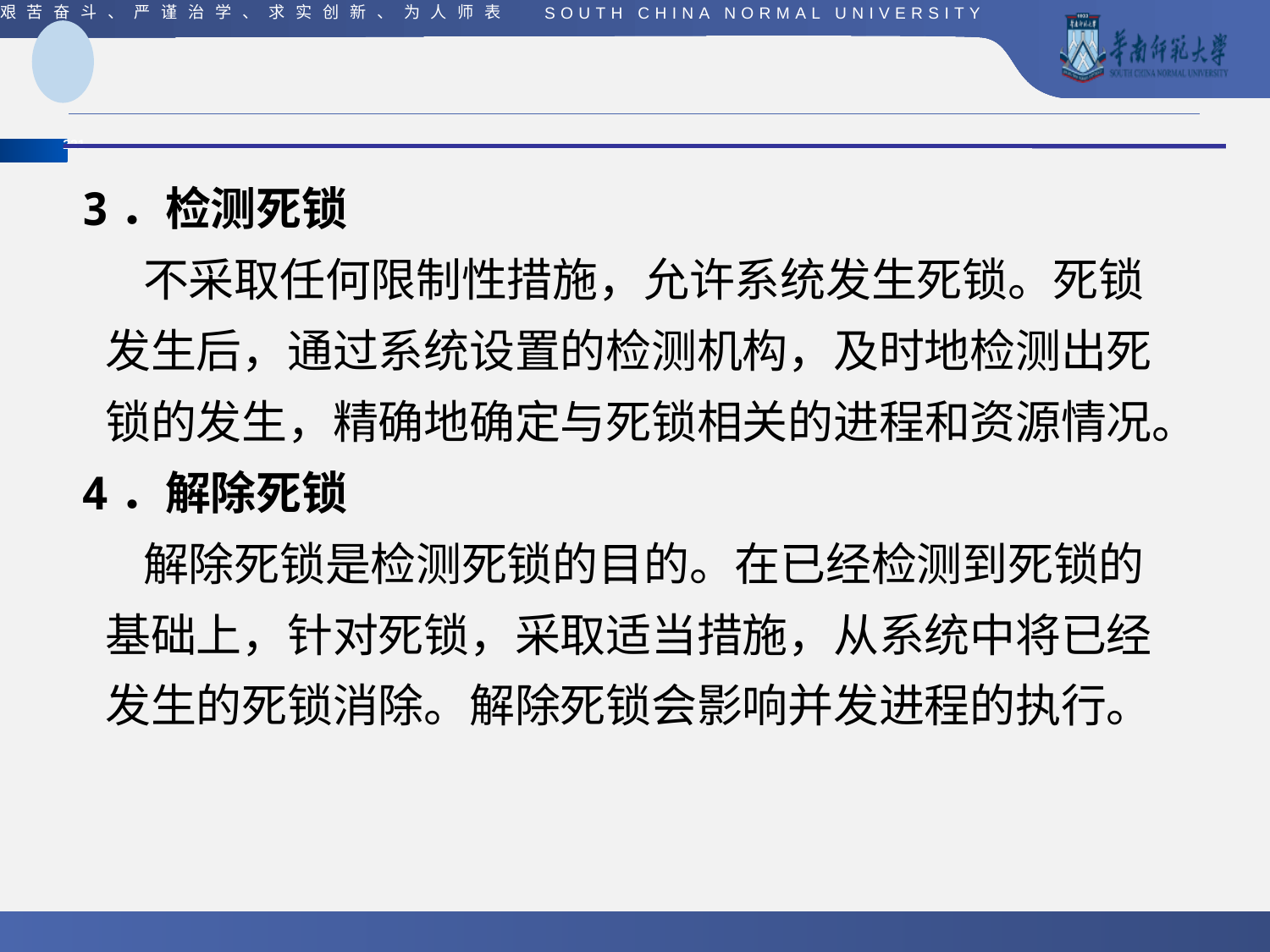

#
3．检测死锁
     不采取任何限制性措施，允许系统发生死锁。死锁发生后，通过系统设置的检测机构，及时地检测出死锁的发生，精确地确定与死锁相关的进程和资源情况。
4．解除死锁
     解除死锁是检测死锁的目的。在已经检测到死锁的基础上，针对死锁，采取适当措施，从系统中将已经发生的死锁消除。解除死锁会影响并发进程的执行。

221